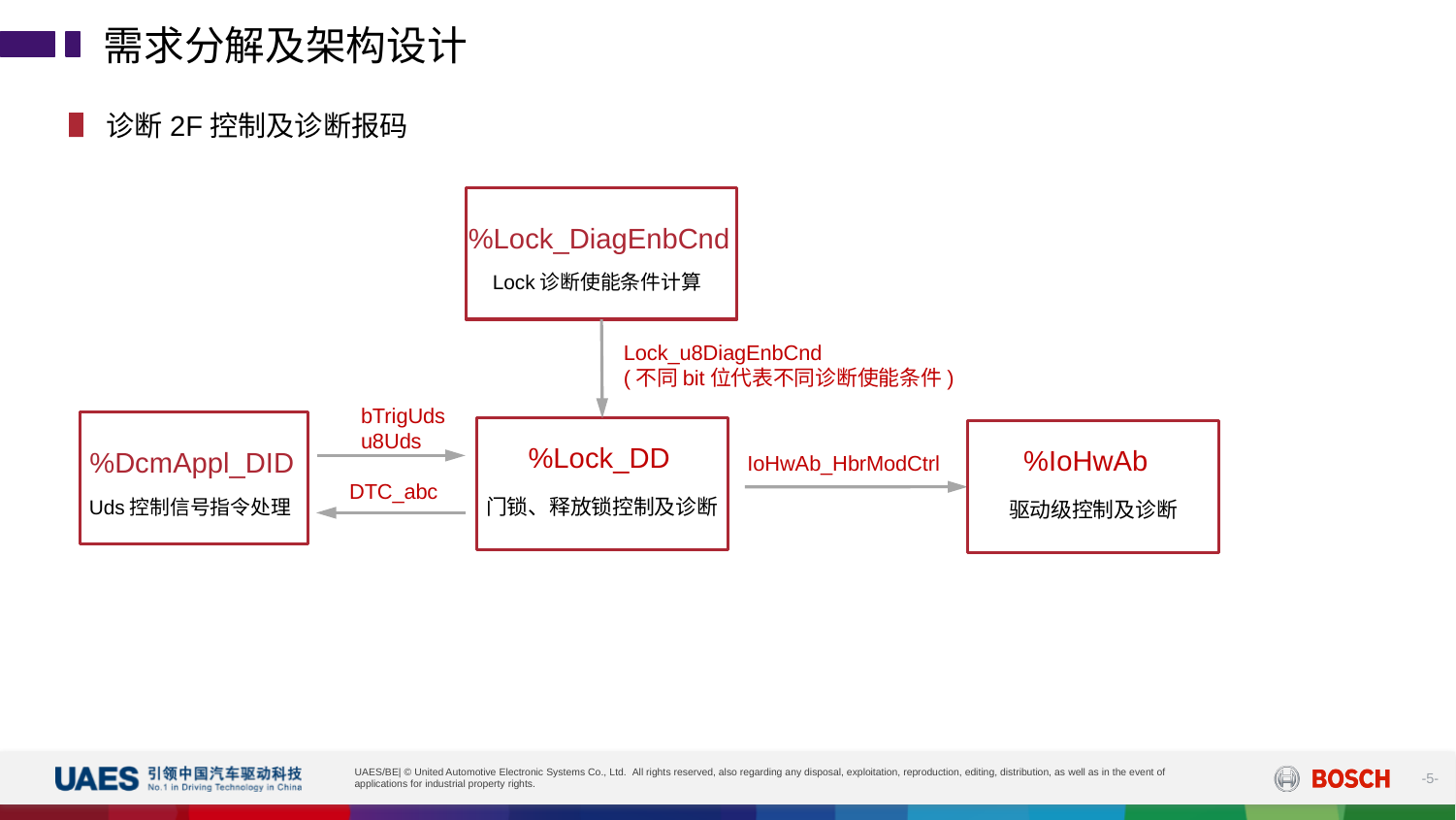

需求分解及架构设计

诊断2F控制及诊断报码

%Lock_DiagEnbCnd
Lock诊断使能条件计算
Lock_u8DiagEnbCnd
(不同bit位代表不同诊断使能条件)
bTrigUds
u8Uds

%DcmAppl_DID
Uds控制信号指令处理

%Lock_DD
门锁、释放锁控制及诊断

%IoHwAb
驱动级控制及诊断
IoHwAb_HbrModCtrl
DTC_abc